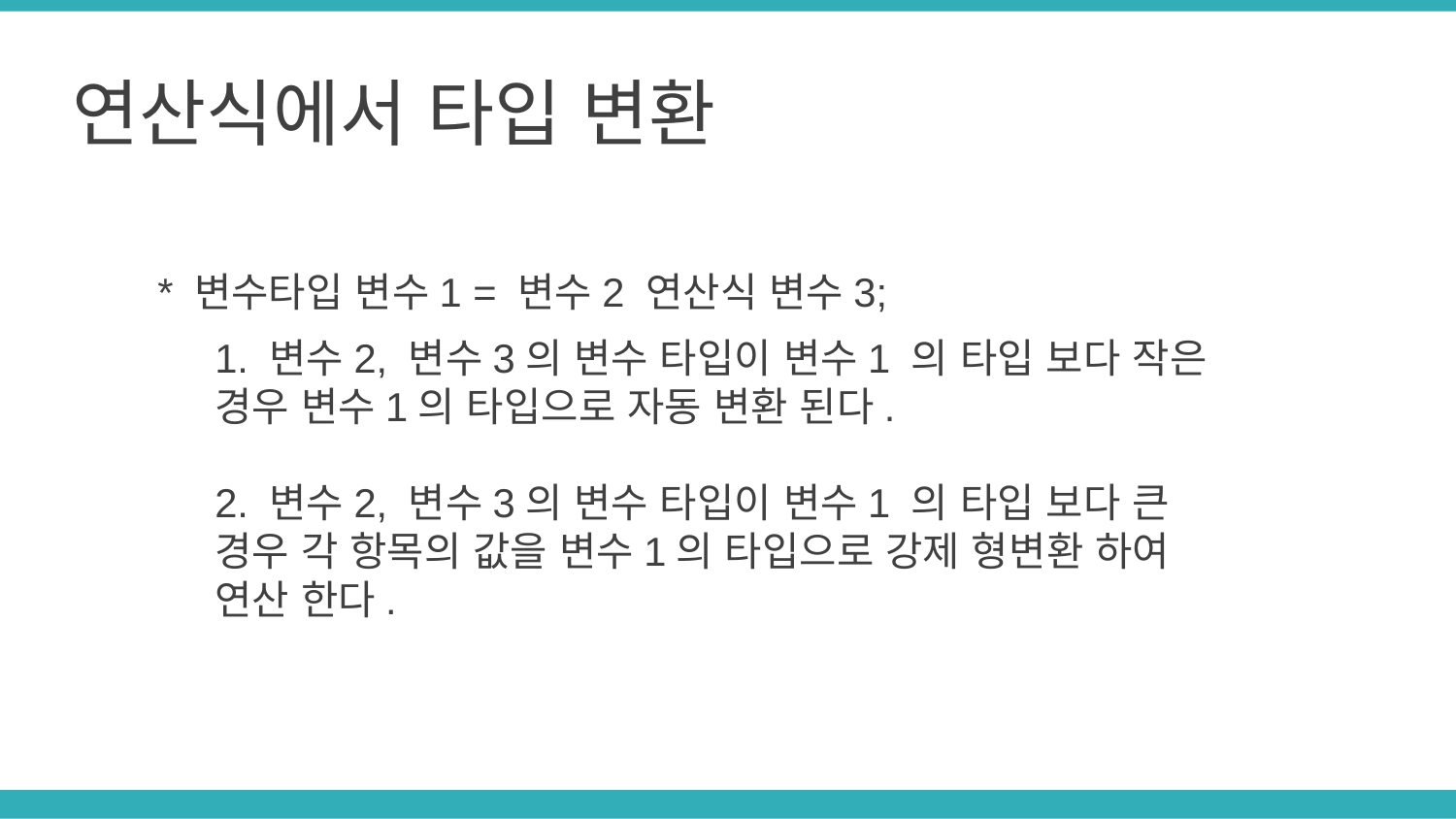

연산식에서 타입 변환
* 변수타입 변수1 = 변수2 연산식 변수3;
1. 변수2, 변수3의 변수 타입이 변수1 의 타입 보다 작은 경우 변수1의 타입으로 자동 변환 된다.
2. 변수2, 변수3의 변수 타입이 변수1 의 타입 보다 큰 경우 각 항목의 값을 변수1의 타입으로 강제 형변환 하여 연산 한다.